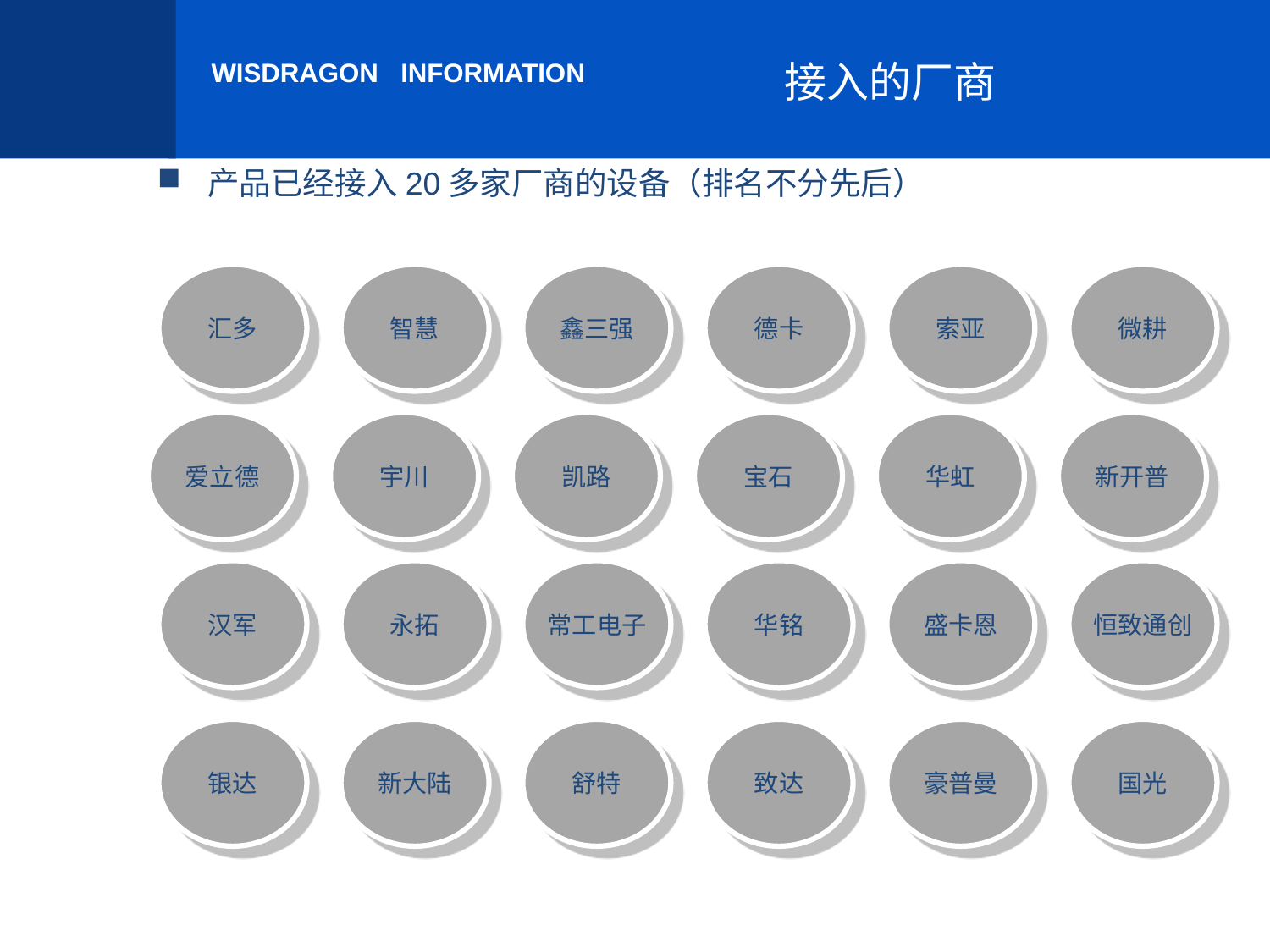

接入的厂商

产品已经接入20多家厂商的设备（排名不分先后）

汇多
智慧
鑫三强
德卡
索亚
微耕
爱立德
宇川
凯路
宝石
华虹
新开普
汉军
永拓
常工电子
华铭
盛卡恩
恒致通创
银达
新大陆
舒特
致达
豪普曼
国光